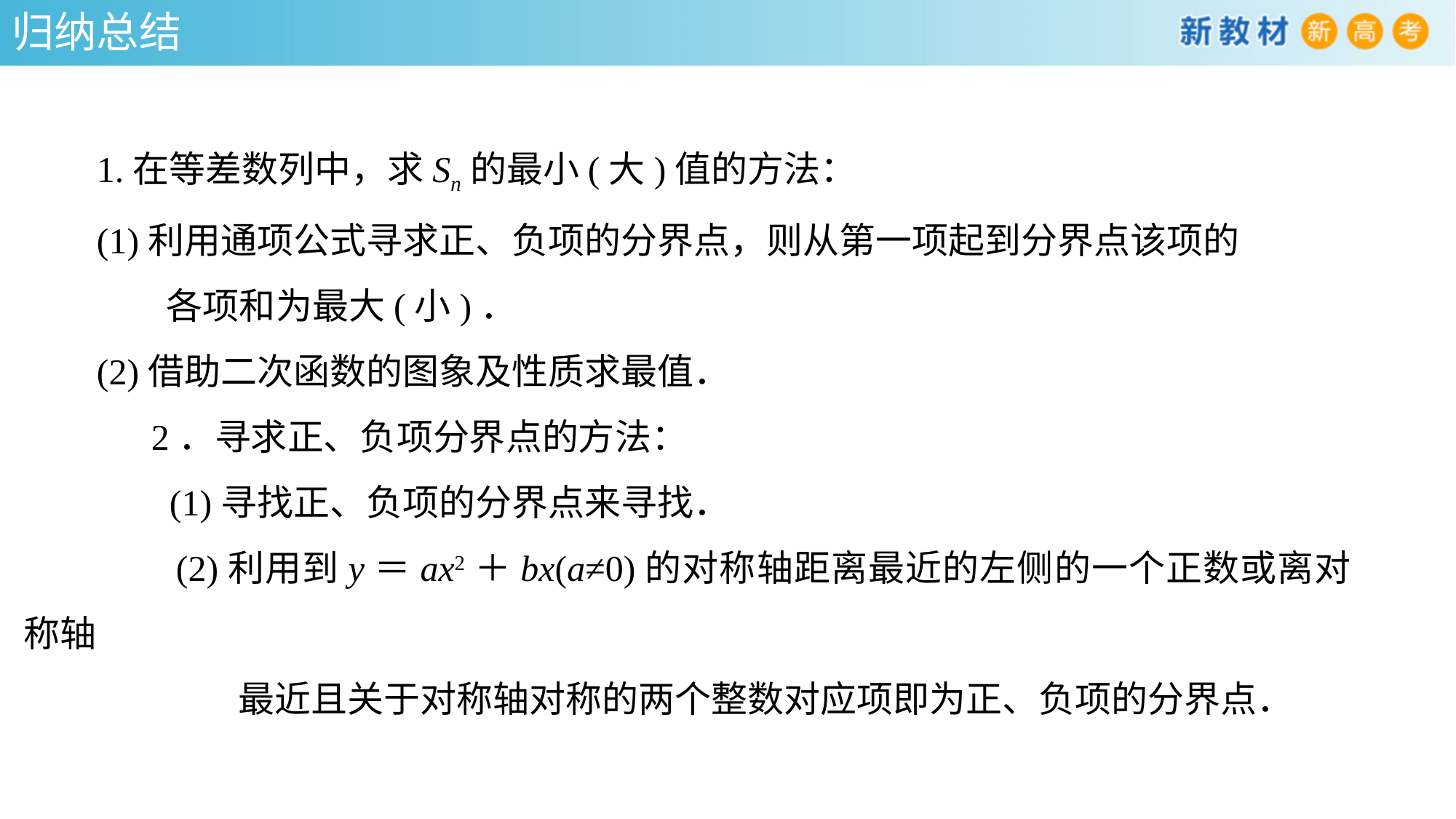

归纳总结
1.在等差数列中，求Sn的最小(大)值的方法：
(1)利用通项公式寻求正、负项的分界点，则从第一项起到分界点该项的
      各项和为最大(小)．
(2)借助二次函数的图象及性质求最值．
      2．寻求正、负项分界点的方法：
        (1)寻找正、负项的分界点来寻找．
        (2)利用到y＝ax2＋bx(a≠0)的对称轴距离最近的左侧的一个正数或离对称轴
             最近且关于对称轴对称的两个整数对应项即为正、负项的分界点．